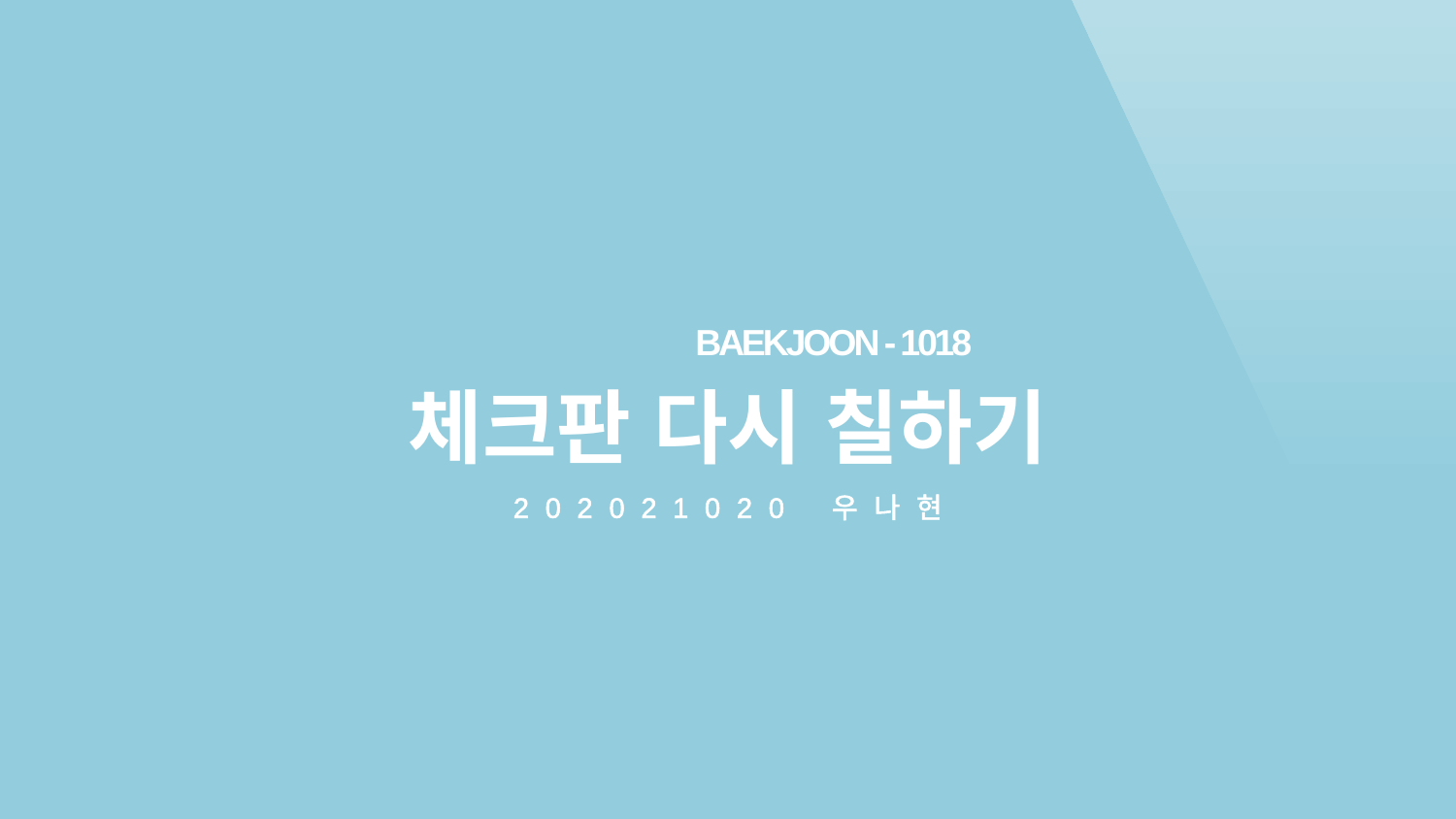

BAEKJOON - 1018
체크판 다시 칠하기
202021020 우나현